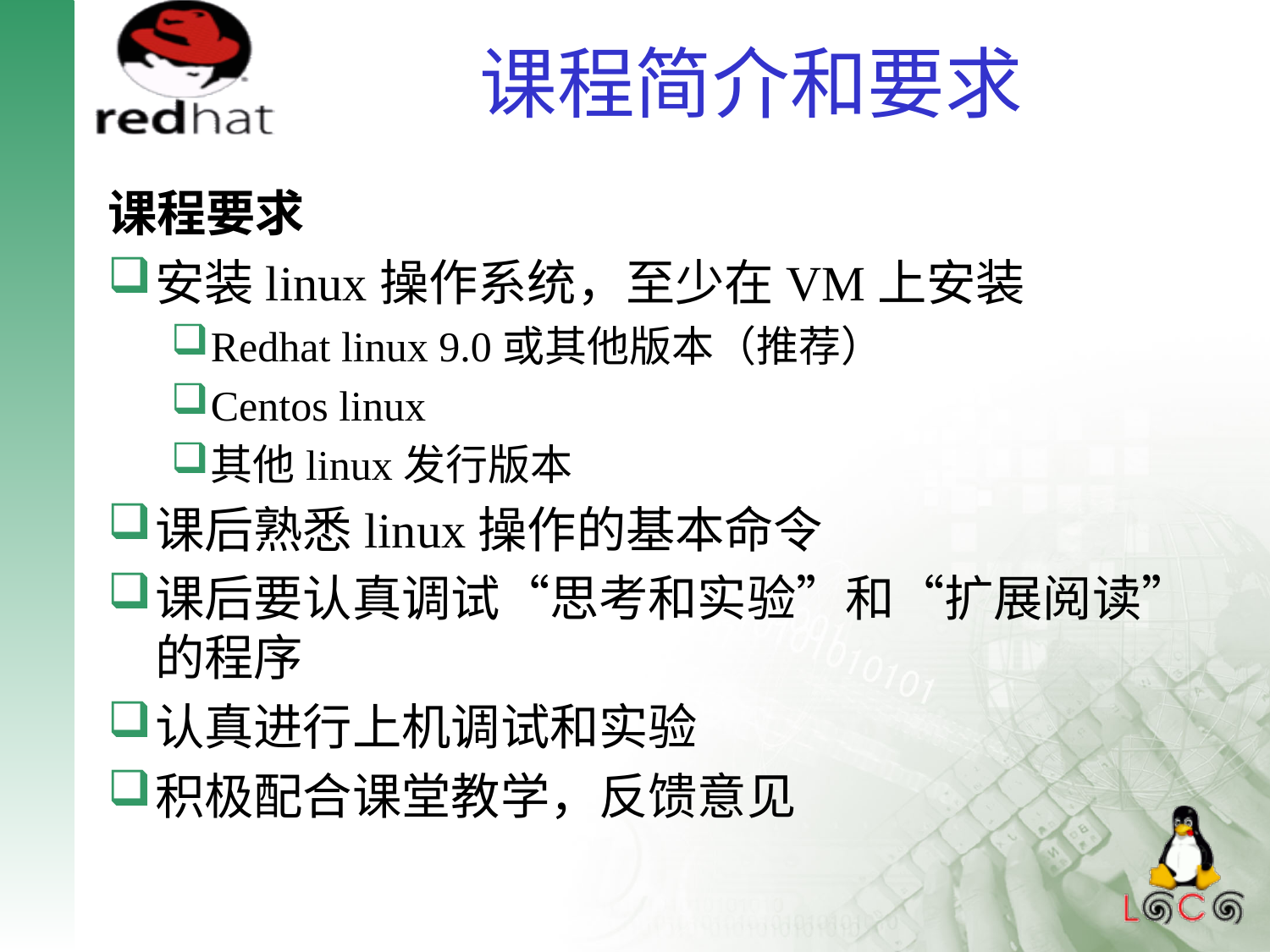

# 课程简介和要求
课程要求
安装linux操作系统，至少在VM上安装
Redhat linux 9.0或其他版本（推荐）
Centos linux
其他linux发行版本
课后熟悉linux操作的基本命令
课后要认真调试“思考和实验”和“扩展阅读”的程序
认真进行上机调试和实验
积极配合课堂教学，反馈意见